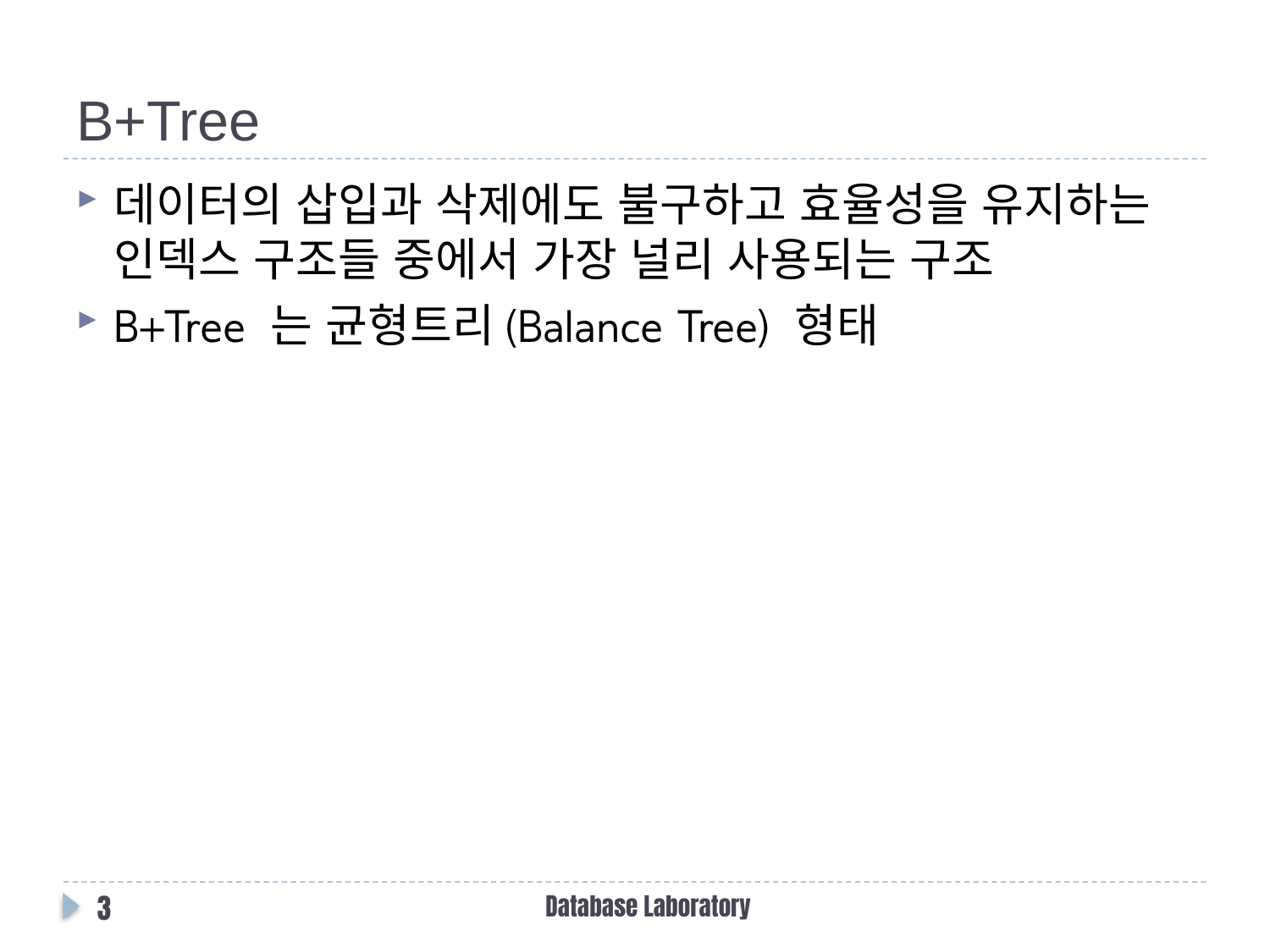

# B+Tree
데이터의 삽입과 삭제에도 불구하고 효율성을 유지하는 인덱스 구조들 중에서 가장 널리 사용되는 구조
B+Tree 는 균형트리(Balance Tree) 형태